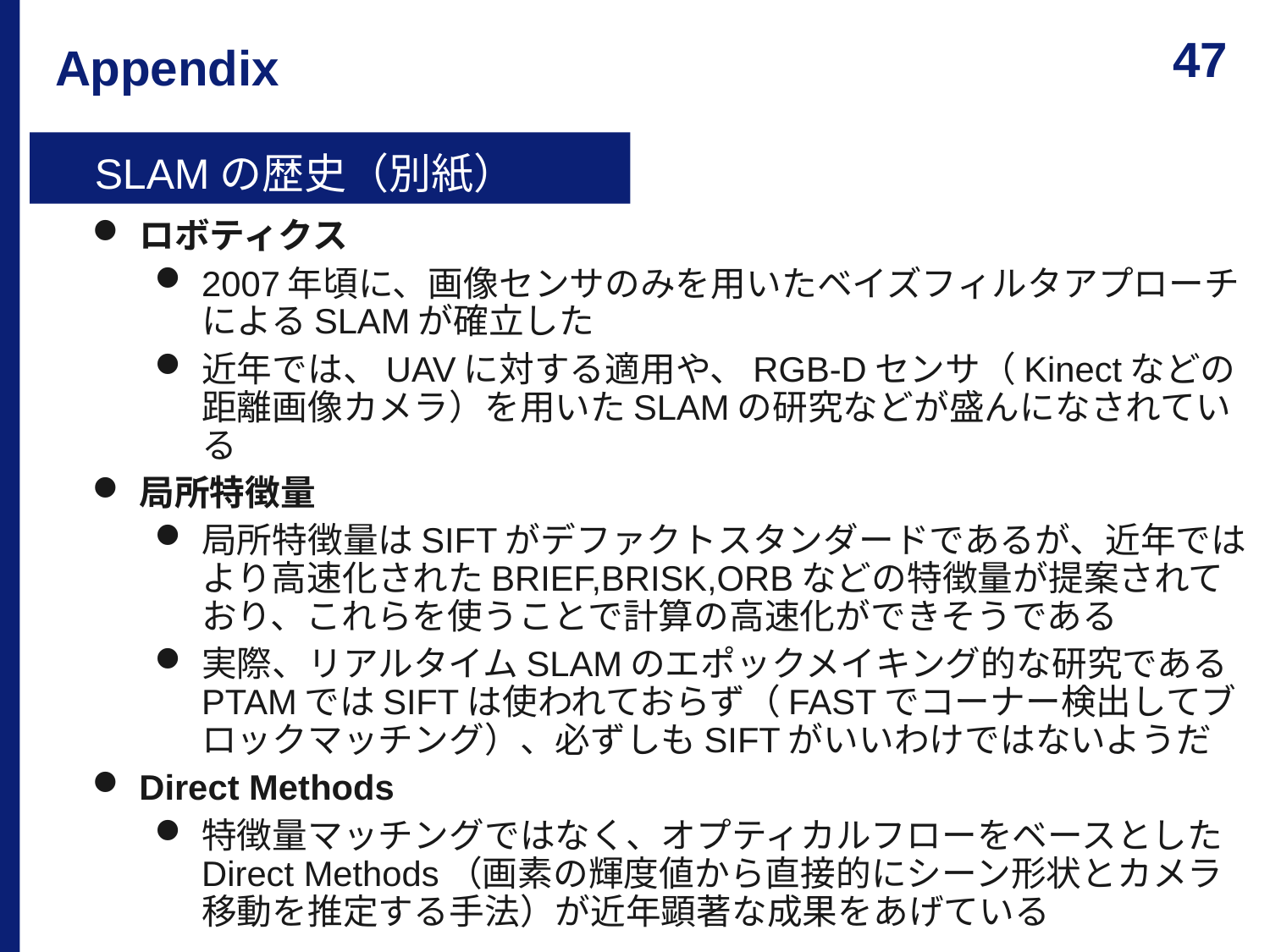

# Appendix
SLAMの歴史（別紙）
ロボティクス
2007年頃に、画像センサのみを用いたベイズフィルタアプローチによるSLAMが確立した
近年では、UAVに対する適用や、RGB-Dセンサ（Kinectなどの距離画像カメラ）を用いたSLAMの研究などが盛んになされている
局所特徴量
局所特徴量はSIFTがデファクトスタンダードであるが、近年ではより高速化されたBRIEF,BRISK,ORBなどの特徴量が提案されており、これらを使うことで計算の高速化ができそうである
実際、リアルタイムSLAMのエポックメイキング的な研究であるPTAMではSIFTは使われておらず（FASTでコーナー検出してブロックマッチング）、必ずしもSIFTがいいわけではないようだ
Direct Methods
特徴量マッチングではなく、オプティカルフローをベースとしたDirect Methods（画素の輝度値から直接的にシーン形状とカメラ移動を推定する手法）が近年顕著な成果をあげている